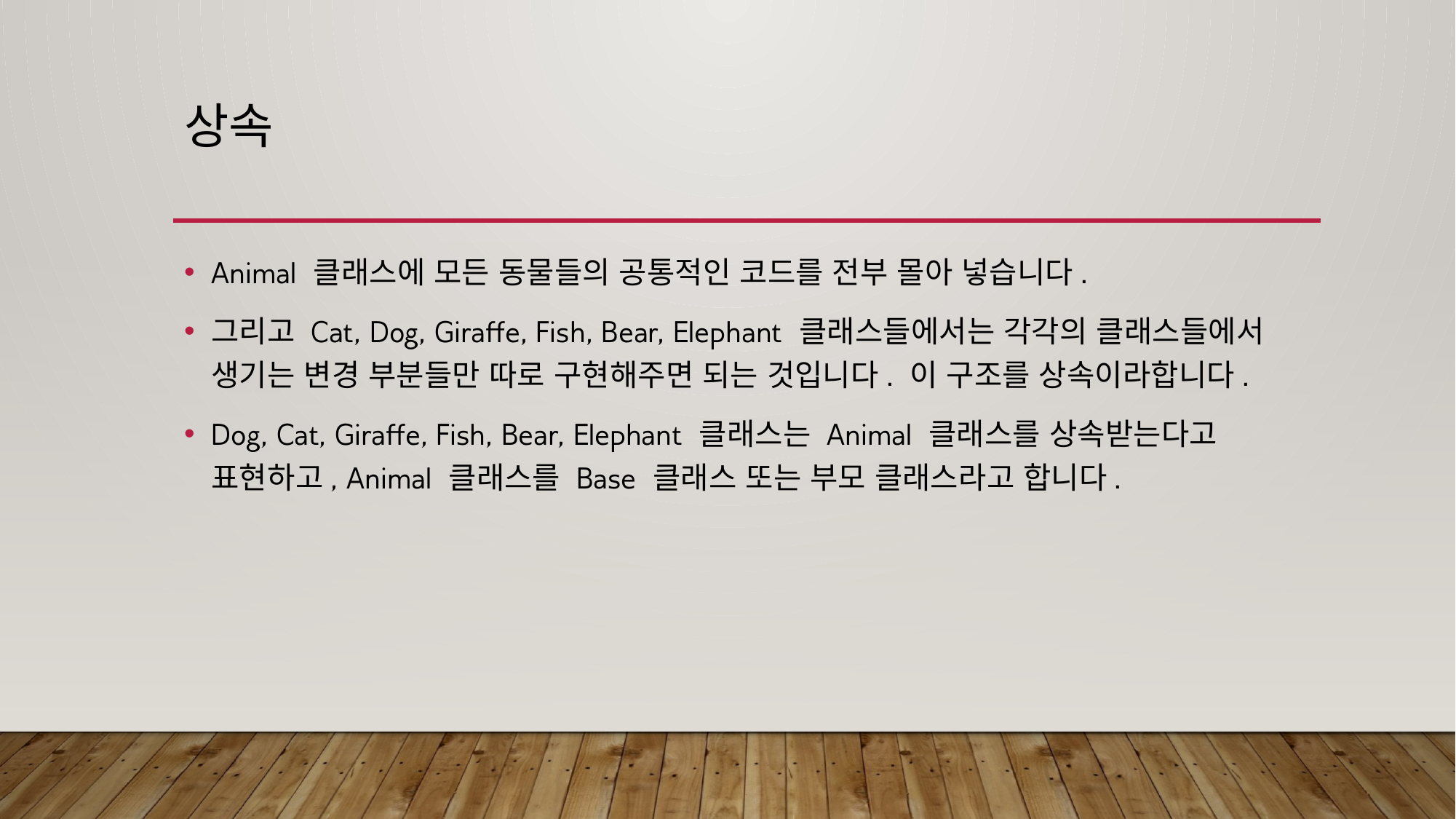

# 상속
Animal 클래스에 모든 동물들의 공통적인 코드를 전부 몰아 넣습니다.
그리고 Cat, Dog, Giraffe, Fish, Bear, Elephant 클래스들에서는 각각의 클래스들에서 생기는 변경 부분들만 따로 구현해주면 되는 것입니다. 이 구조를 상속이라합니다.
Dog, Cat, Giraffe, Fish, Bear, Elephant 클래스는 Animal 클래스를 상속받는다고 표현하고, Animal 클래스를 Base 클래스 또는 부모 클래스라고 합니다.